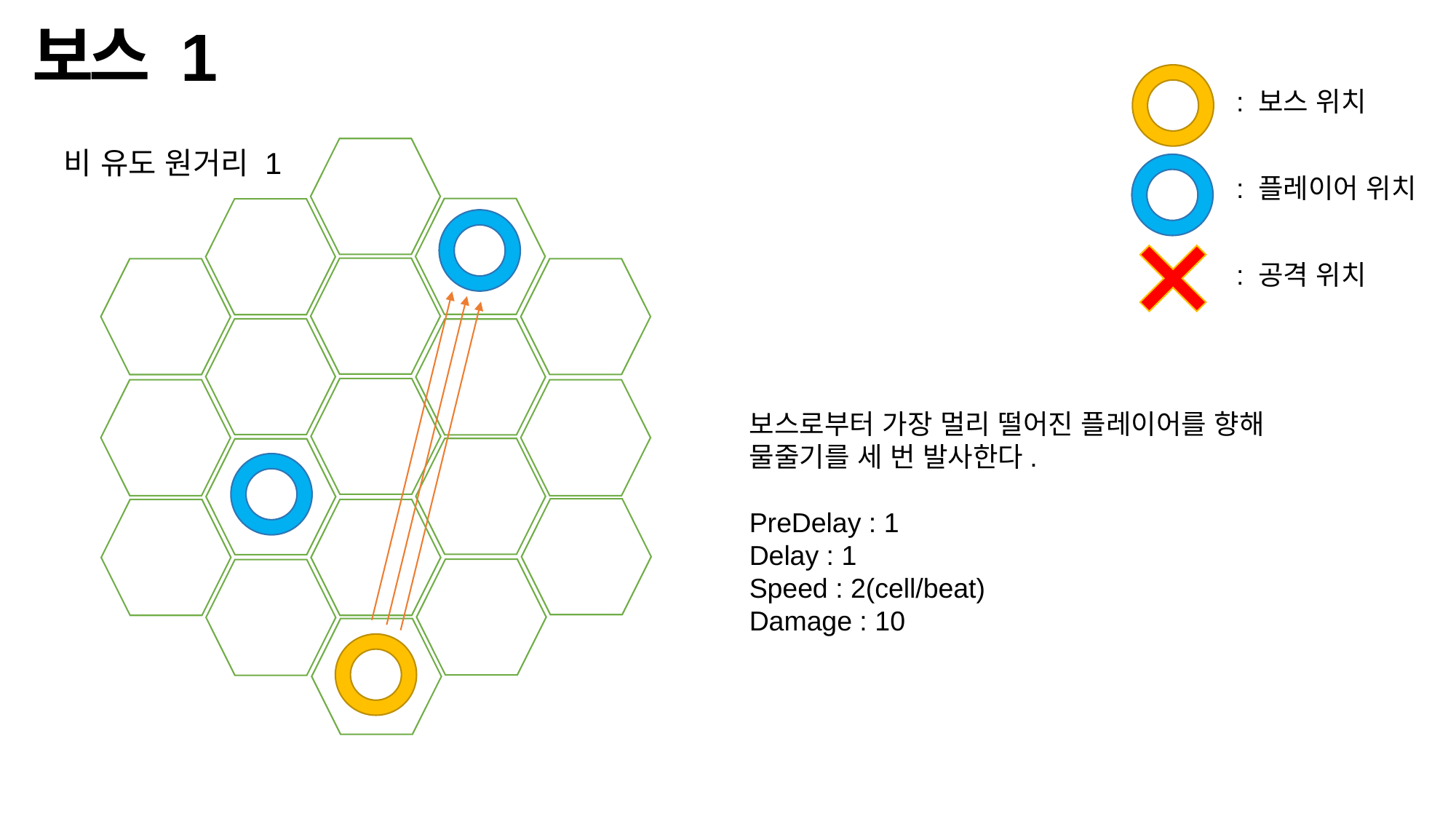

# 보스 1

 : 보스 위치
비 유도 원거리 1

 : 플레이어 위치

 : 공격 위치

보스로부터 가장 멀리 떨어진 플레이어를 향해
물줄기를 세 번 발사한다.

PreDelay : 1
Delay : 1
Speed : 2(cell/beat)
Damage : 10